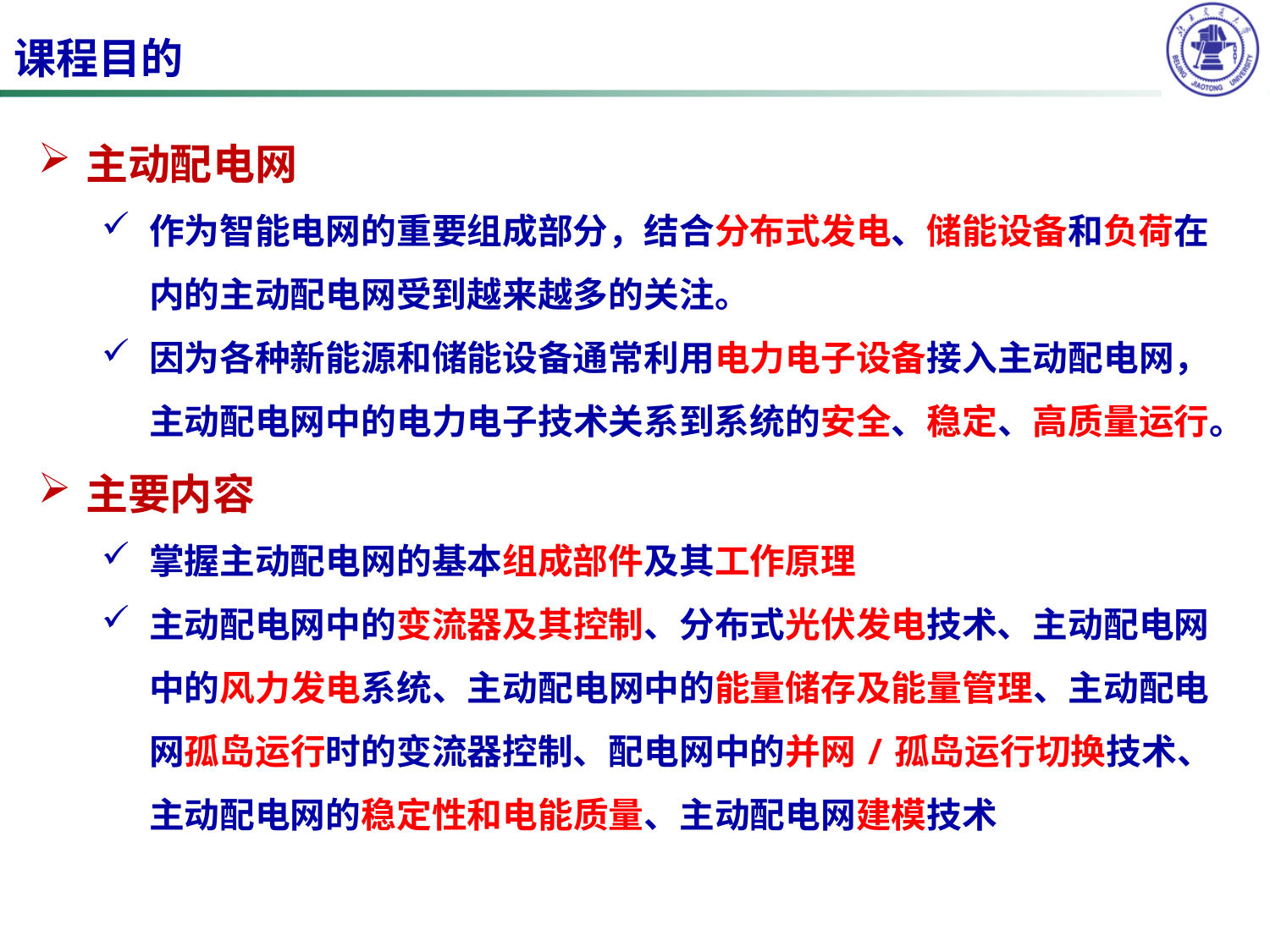

课程目的
主动配电网
作为智能电网的重要组成部分，结合分布式发电、储能设备和负荷在内的主动配电网受到越来越多的关注。
因为各种新能源和储能设备通常利用电力电子设备接入主动配电网，主动配电网中的电力电子技术关系到系统的安全、稳定、高质量运行。
主要内容
掌握主动配电网的基本组成部件及其工作原理
主动配电网中的变流器及其控制、分布式光伏发电技术、主动配电网中的风力发电系统、主动配电网中的能量储存及能量管理、主动配电网孤岛运行时的变流器控制、配电网中的并网/孤岛运行切换技术、主动配电网的稳定性和电能质量、主动配电网建模技术